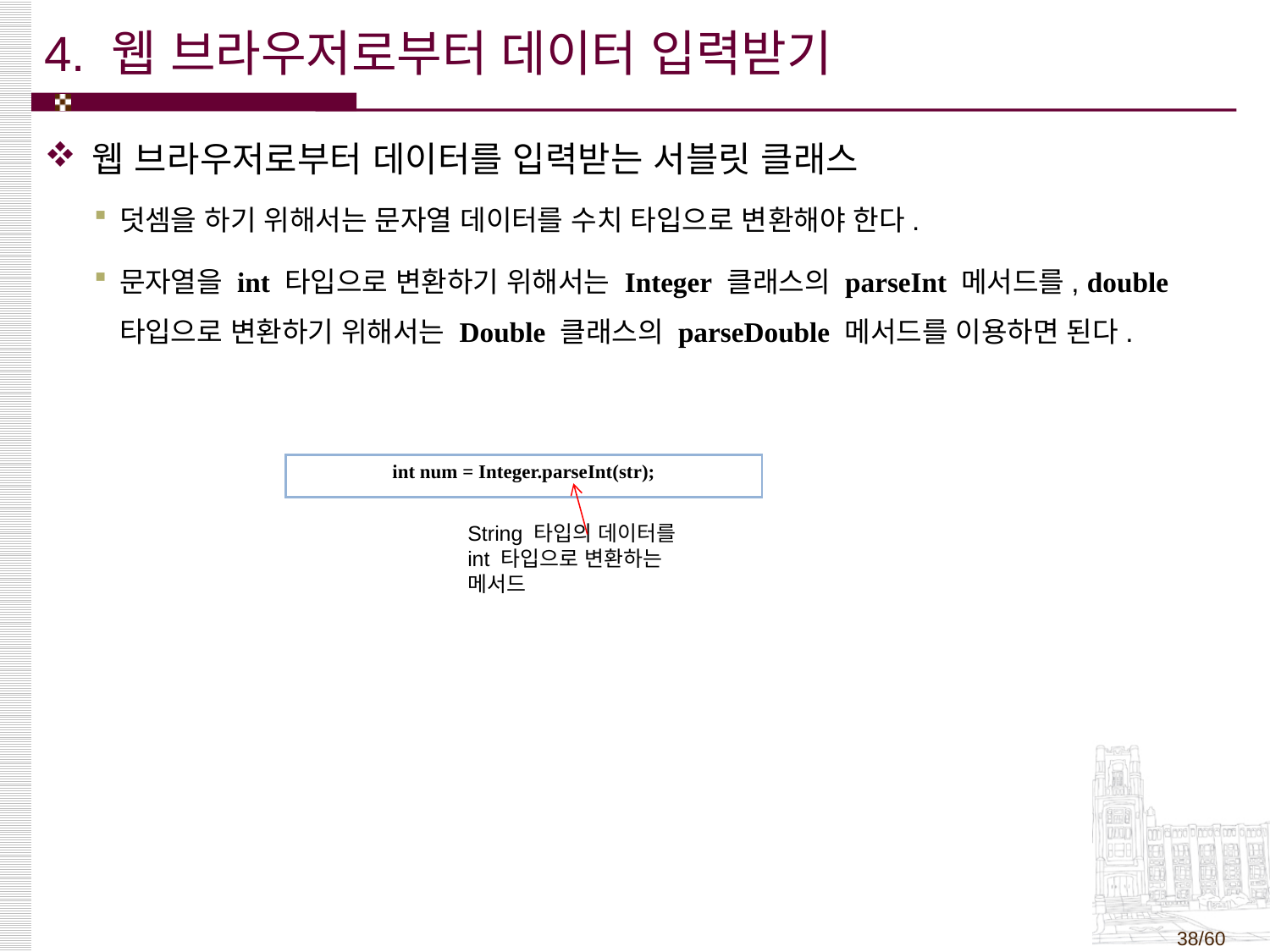

# 4. 웹 브라우저로부터 데이터 입력받기
웹 브라우저로부터 데이터를 입력받는 서블릿 클래스
덧셈을 하기 위해서는 문자열 데이터를 수치 타입으로 변환해야 한다.
문자열을 int 타입으로 변환하기 위해서는 Integer 클래스의 parseInt 메서드를, double 타입으로 변환하기 위해서는 Double 클래스의 parseDouble 메서드를 이용하면 된다.

| int num = Integer.parseInt(str); |
| --- |
String 타입의 데이터를
int 타입으로 변환하는 메서드